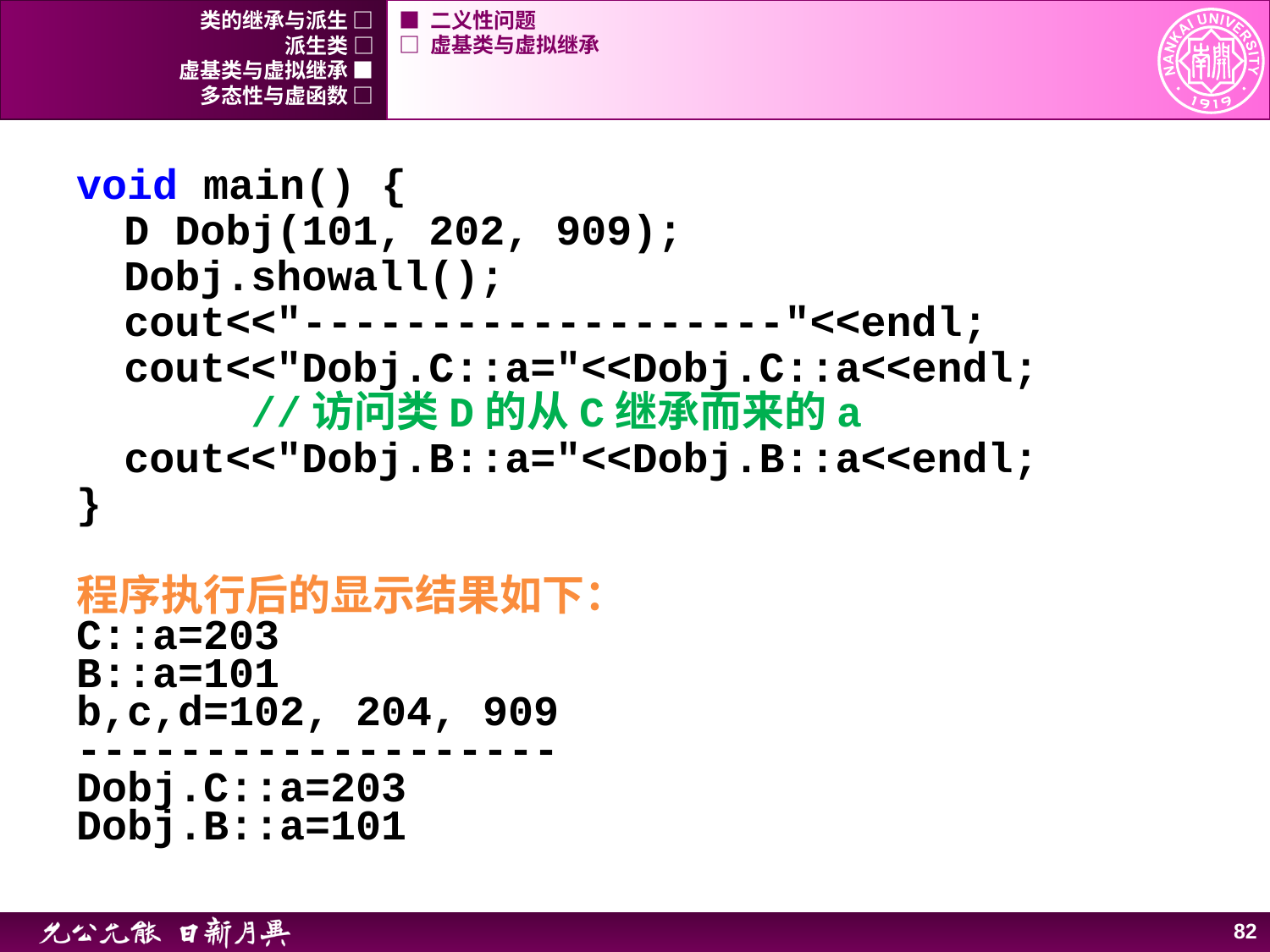

类的继承与派生 □
■ 二义性问题
派生类 □
□ 虚基类与虚拟继承
虚基类与虚拟继承 ■

多态性与虚函数 □

void main() {
	D Dobj(101, 202, 909);
	Dobj.showall();
	cout<<"-------------------"<<endl;
	cout<<"Dobj.C::a="<<Dobj.C::a<<endl;
		//访问类D的从C继承而来的a
	cout<<"Dobj.B::a="<<Dobj.B::a<<endl;
}

程序执行后的显示结果如下：
C::a=203
B::a=101
b,c,d=102, 204, 909
-------------------
Dobj.C::a=203
Dobj.B::a=101
82